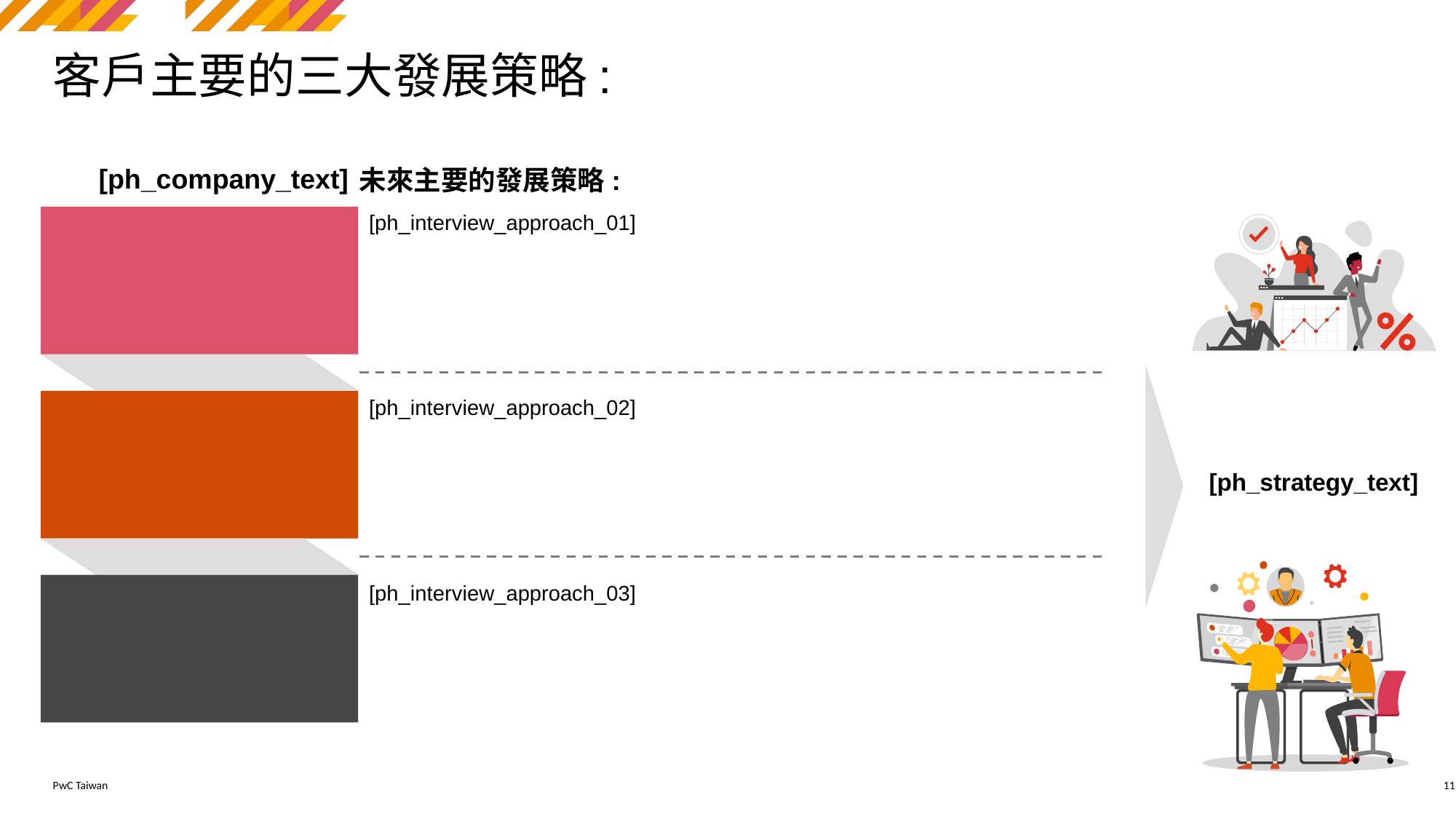

# 客戶主要的三大發展策略:
[ph_company_text]
[ph_interview_approach_01]
[ph_interview_approach_02]
[ph_strategy_text]
[ph_interview_approach_03]
11